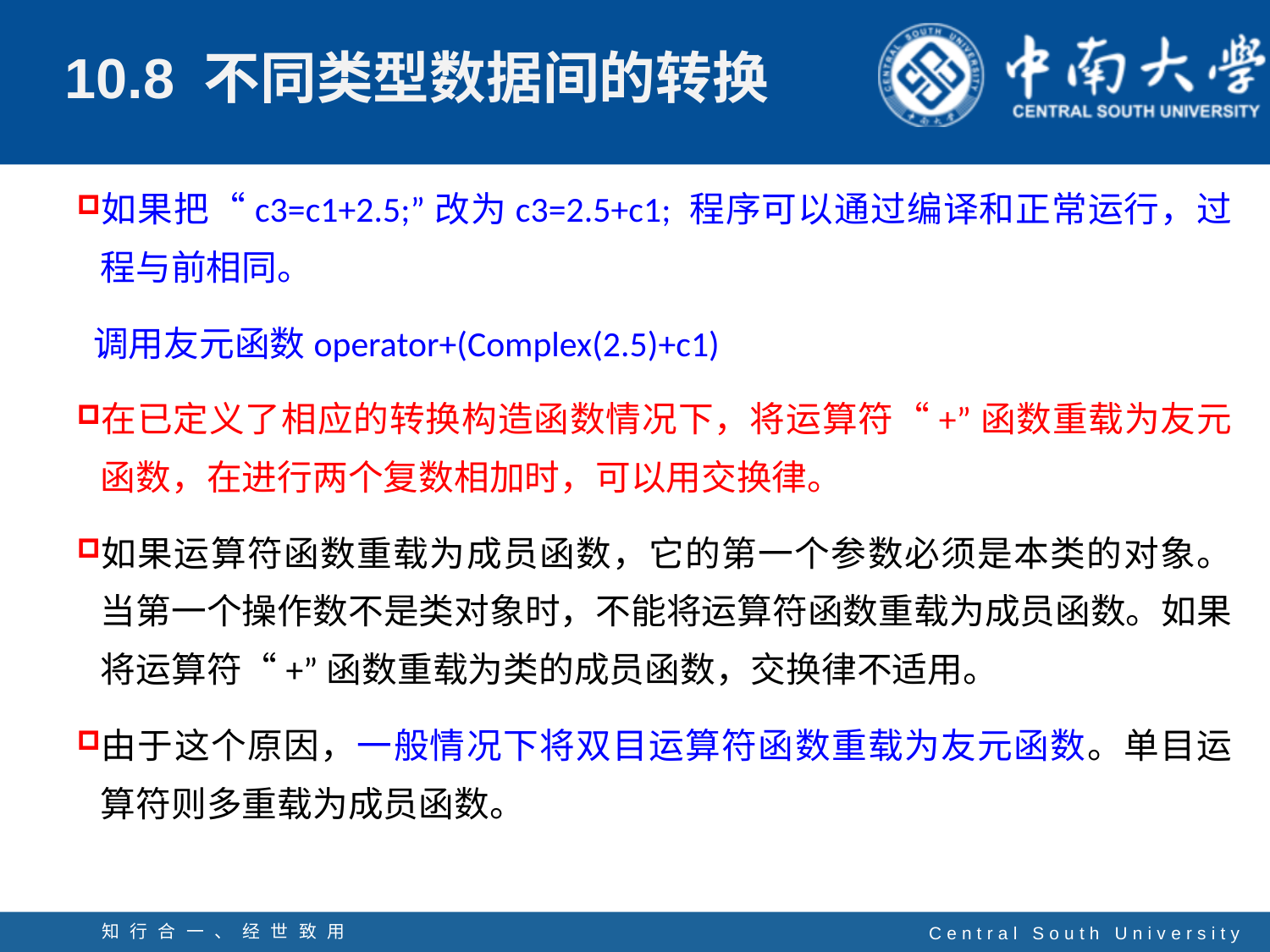

如果把“c3=c1+2.5;”改为c3=2.5+c1; 程序可以通过编译和正常运行，过程与前相同。
 调用友元函数operator+(Complex(2.5)+c1)
在已定义了相应的转换构造函数情况下，将运算符“+”函数重载为友元函数，在进行两个复数相加时，可以用交换律。
如果运算符函数重载为成员函数，它的第一个参数必须是本类的对象。当第一个操作数不是类对象时，不能将运算符函数重载为成员函数。如果将运算符“+”函数重载为类的成员函数，交换律不适用。
由于这个原因，一般情况下将双目运算符函数重载为友元函数。单目运算符则多重载为成员函数。

知行合一、经世致用
自强不息 厚德载物
Central South University